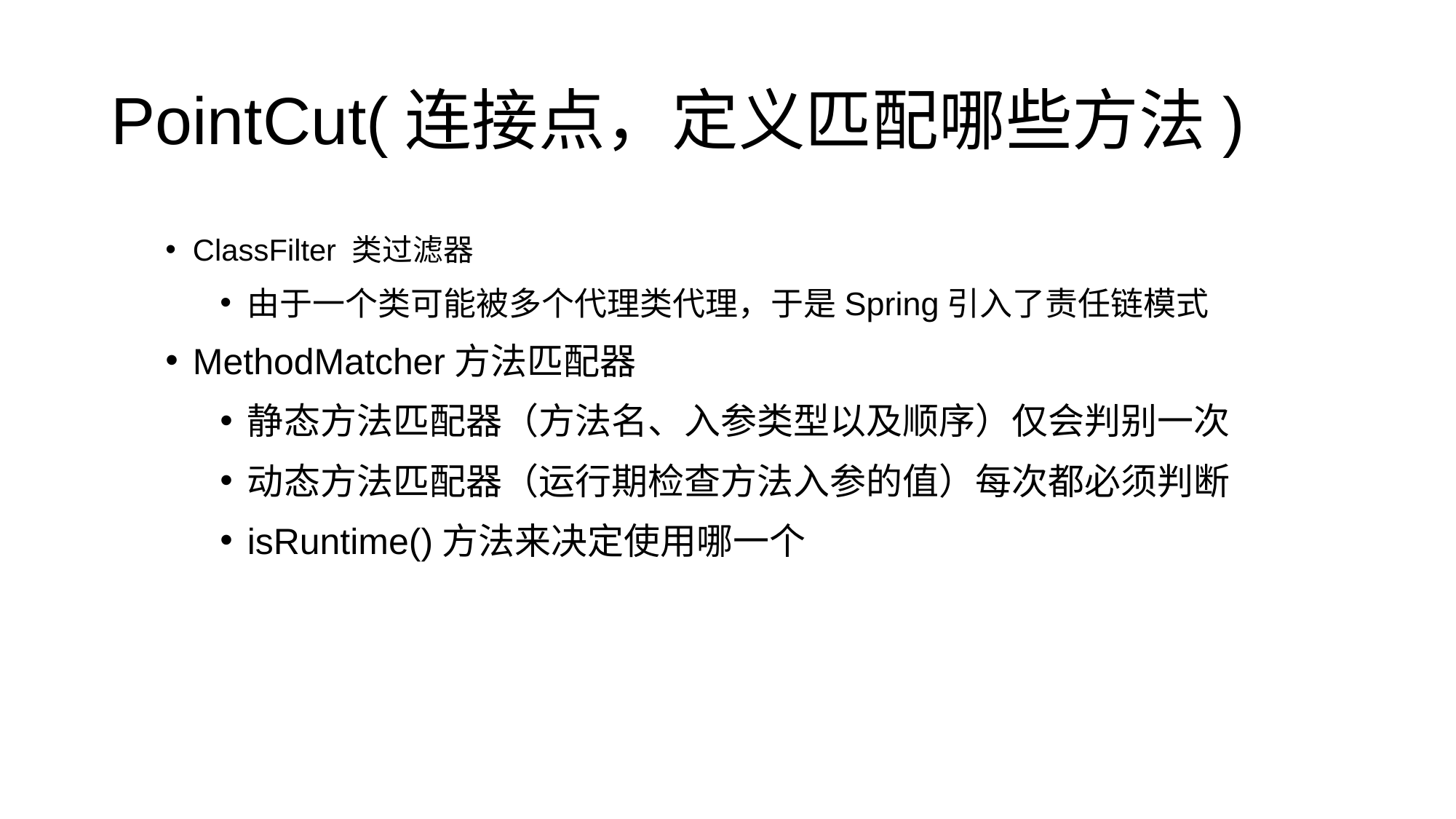

# PointCut(连接点，定义匹配哪些方法)
ClassFilter 类过滤器
由于一个类可能被多个代理类代理，于是Spring引入了责任链模式
MethodMatcher方法匹配器
静态方法匹配器（方法名、入参类型以及顺序）仅会判别一次
动态方法匹配器（运行期检查方法入参的值）每次都必须判断
isRuntime()方法来决定使用哪一个